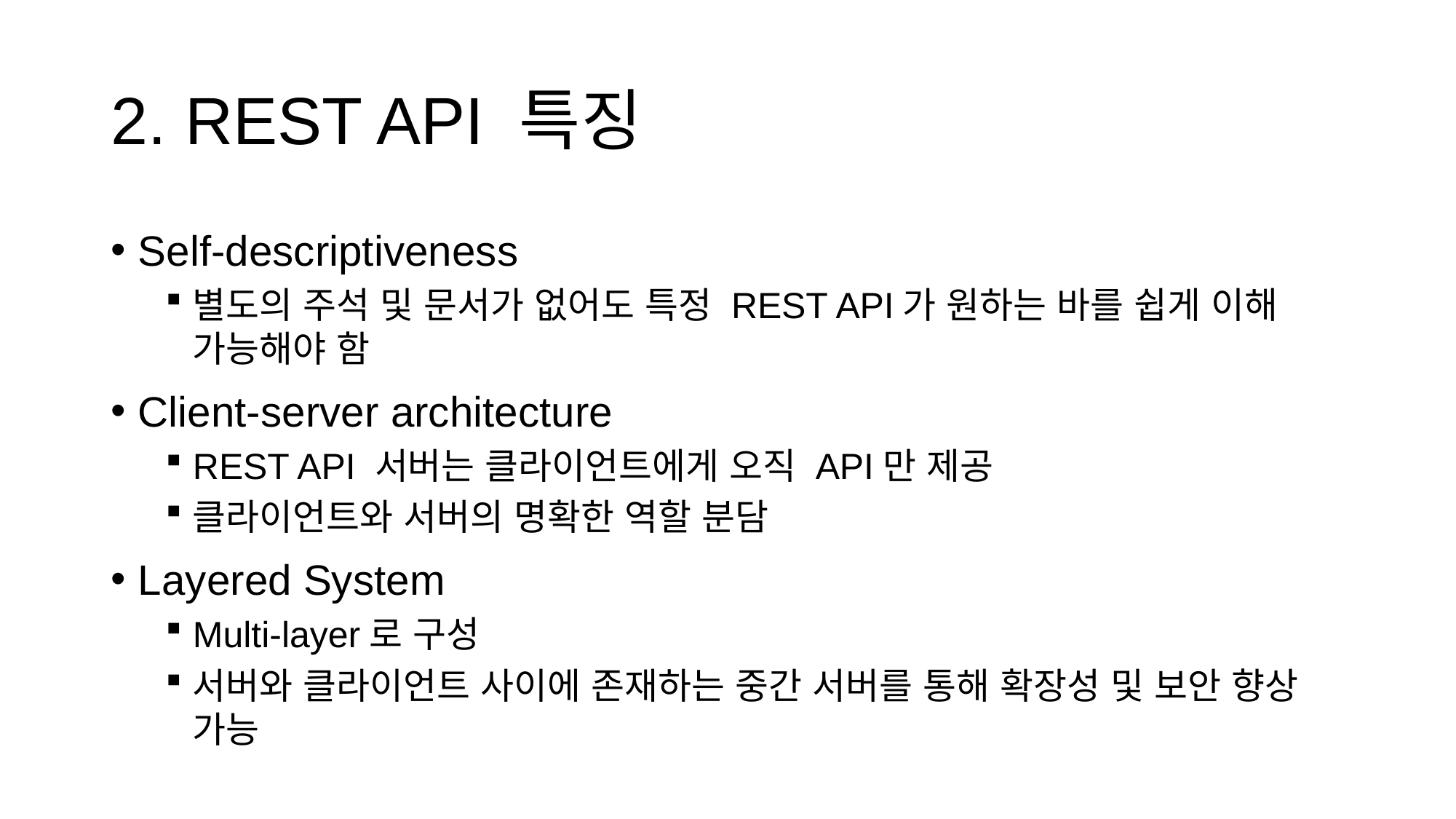

# 2. REST API 특징
Self-descriptiveness
별도의 주석 및 문서가 없어도 특정 REST API가 원하는 바를 쉽게 이해 가능해야 함
Client-server architecture
REST API 서버는 클라이언트에게 오직 API만 제공
클라이언트와 서버의 명확한 역할 분담
Layered System
Multi-layer로 구성
서버와 클라이언트 사이에 존재하는 중간 서버를 통해 확장성 및 보안 향상 가능